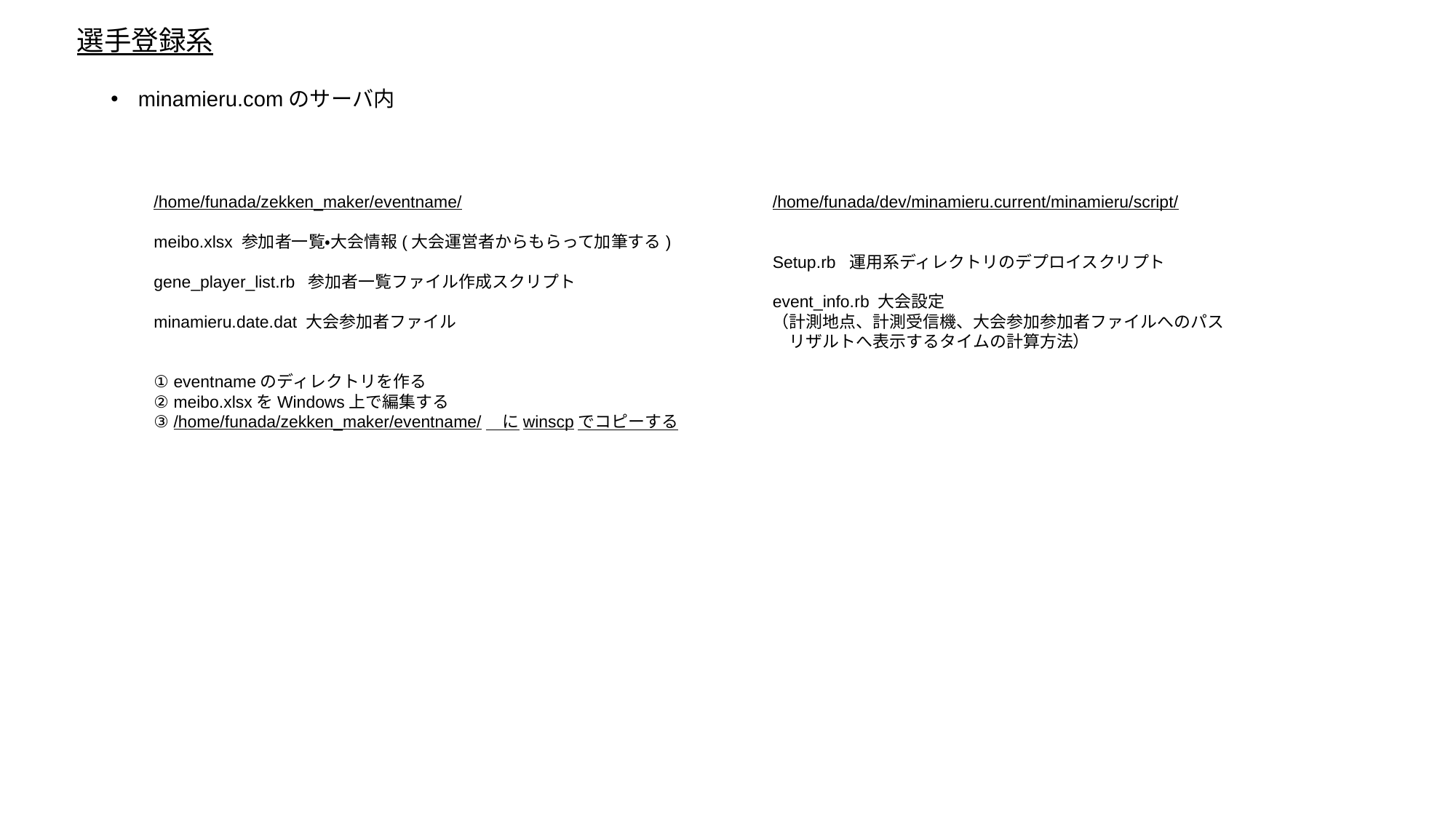

# 選手登録系
minamieru.comのサーバ内
/home/funada/zekken_maker/eventname/

meibo.xlsx 参加者一覧・大会情報(大会運営者からもらって加筆する)

gene_player_list.rb  参加者一覧ファイル作成スクリプト

minamieru.date.dat 大会参加者ファイル

① eventnameのディレクトリを作る
② meibo.xlsxをWindows上で編集する
③ /home/funada/zekken_maker/eventname/　にwinscpでコピーする
/home/funada/dev/minamieru.current/minamieru/script/

Setup.rb  運用系ディレクトリのデプロイスクリプト

event_info.rb 大会設定
（計測地点、計測受信機、大会参加参加者ファイルへのパス
　リザルトへ表示するタイムの計算方法）